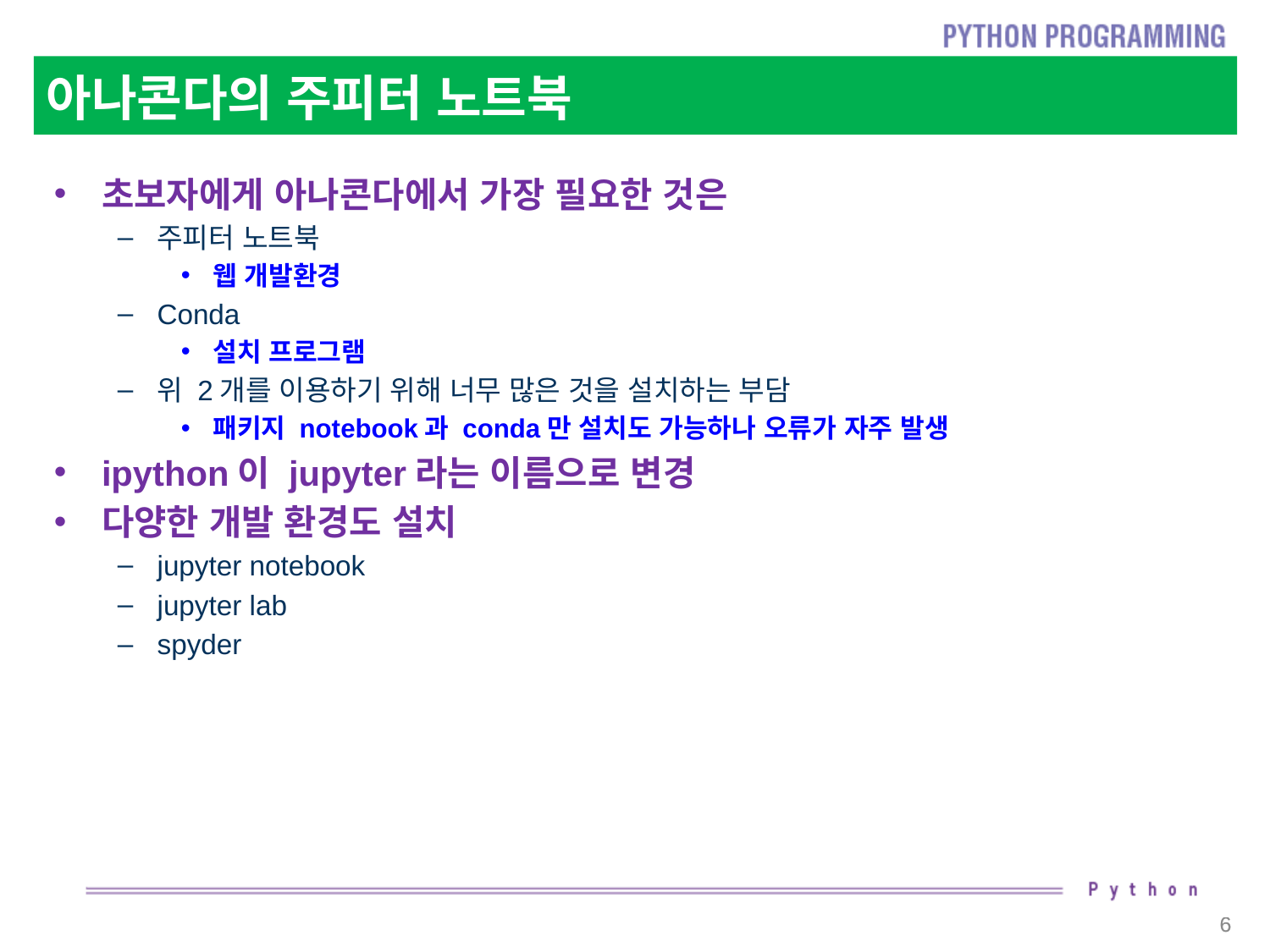

# 아나콘다의 주피터 노트북
초보자에게 아나콘다에서 가장 필요한 것은
주피터 노트북
웹 개발환경
Conda
설치 프로그램
위 2개를 이용하기 위해 너무 많은 것을 설치하는 부담
패키지 notebook과 conda만 설치도 가능하나 오류가 자주 발생
ipython이 jupyter라는 이름으로 변경
다양한 개발 환경도 설치
jupyter notebook
jupyter lab
spyder
6